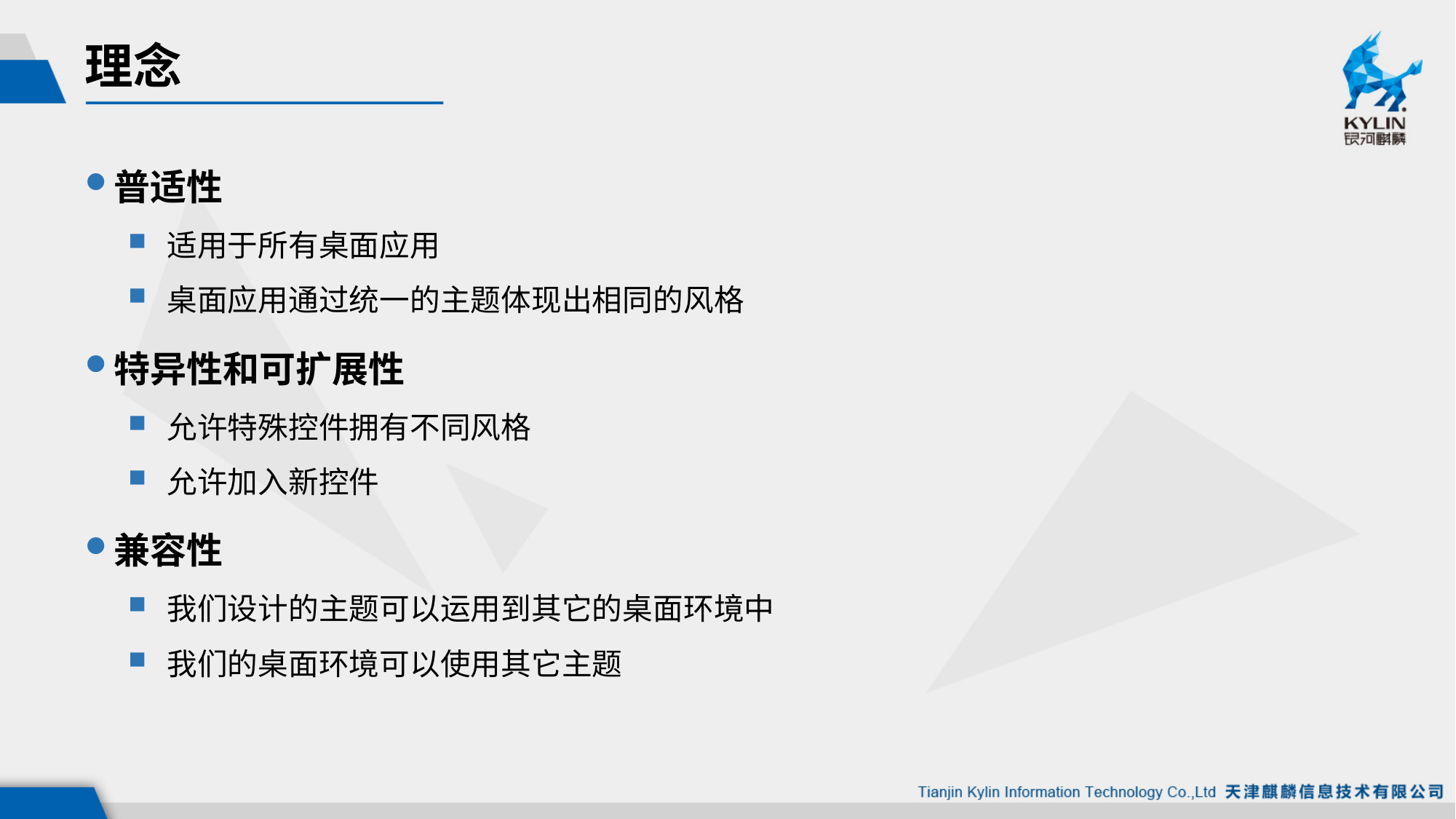

# 理念
普适性
适用于所有桌面应用
桌面应用通过统一的主题体现出相同的风格
特异性和可扩展性
允许特殊控件拥有不同风格
允许加入新控件
兼容性
我们设计的主题可以运用到其它的桌面环境中
我们的桌面环境可以使用其它主题